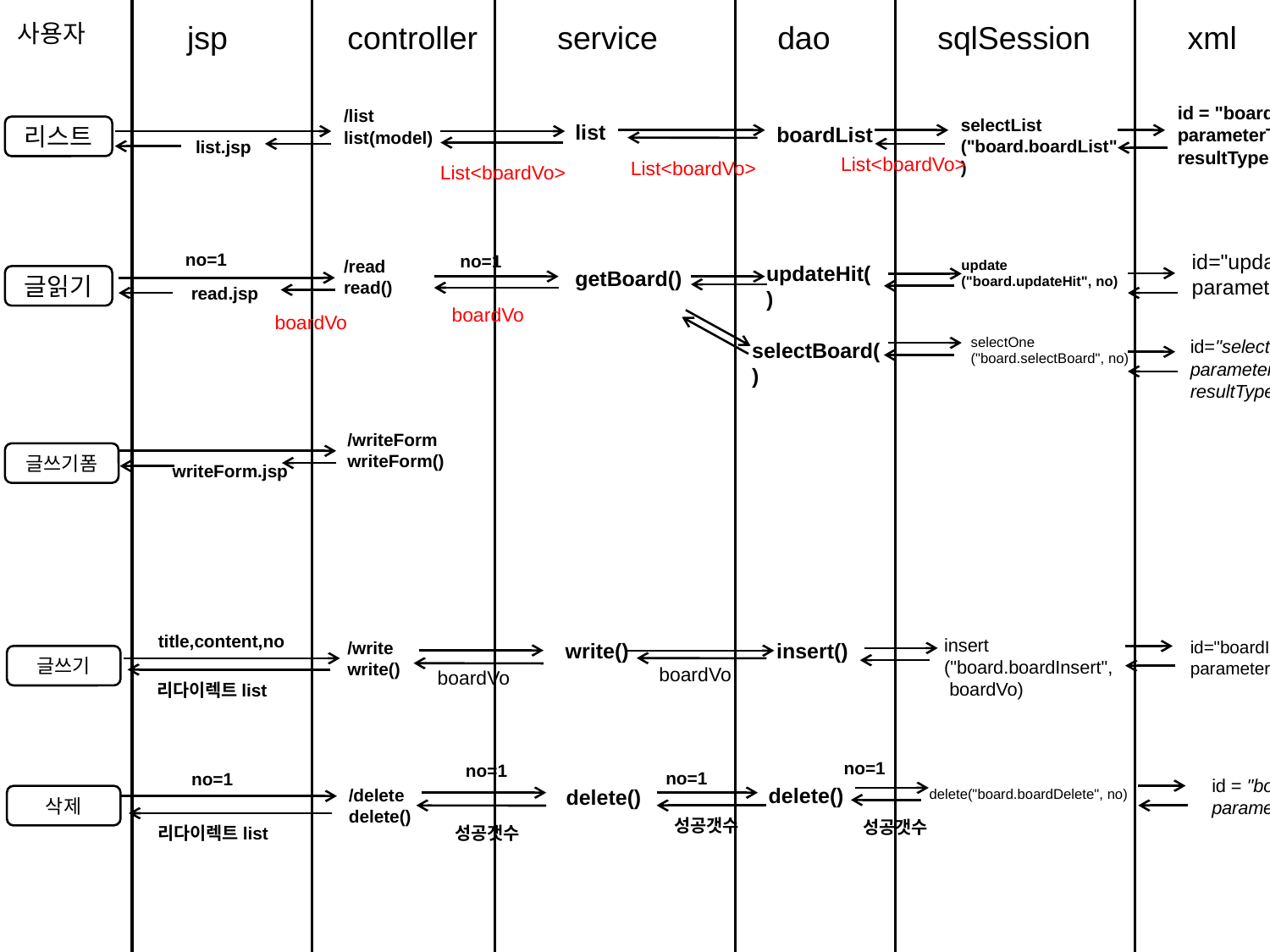

사용자
jsp
controller
service
dao
sqlSession
xml
id = "boardList"
parameterType = "String"
resultType = "BoardVo"
/list
list(model)
selectList
("board.boardList")
list
boardList
리스트
list.jsp
List<boardVo>
List<boardVo>
List<boardVo>
id="updateHit"
parameterType="int"
no=1
no=1
/read
read()
update
("board.updateHit", no)
updateHit()
getBoard()
글읽기
read.jsp
boardVo
boardVo
selectOne
("board.selectBoard", no)
id="selectBoard"
parameterType="int"
resultType = "BoardVo"
selectBoard()
/writeForm
writeForm()
글쓰기폼
writeForm.jsp
title,content,no
insert
("board.boardInsert",
 boardVo)
id="boardInsert"
parameterType = "BoardVo"
/write
write()
write()
insert()
글쓰기
boardVo
boardVo
리다이렉트list
no=1
no=1
no=1
no=1
id = "boardDelete"
parameterType = "int"
delete()
/delete
delete()
delete()
delete("board.boardDelete", no)
삭제
성공갯수
성공갯수
리다이렉트list
성공갯수